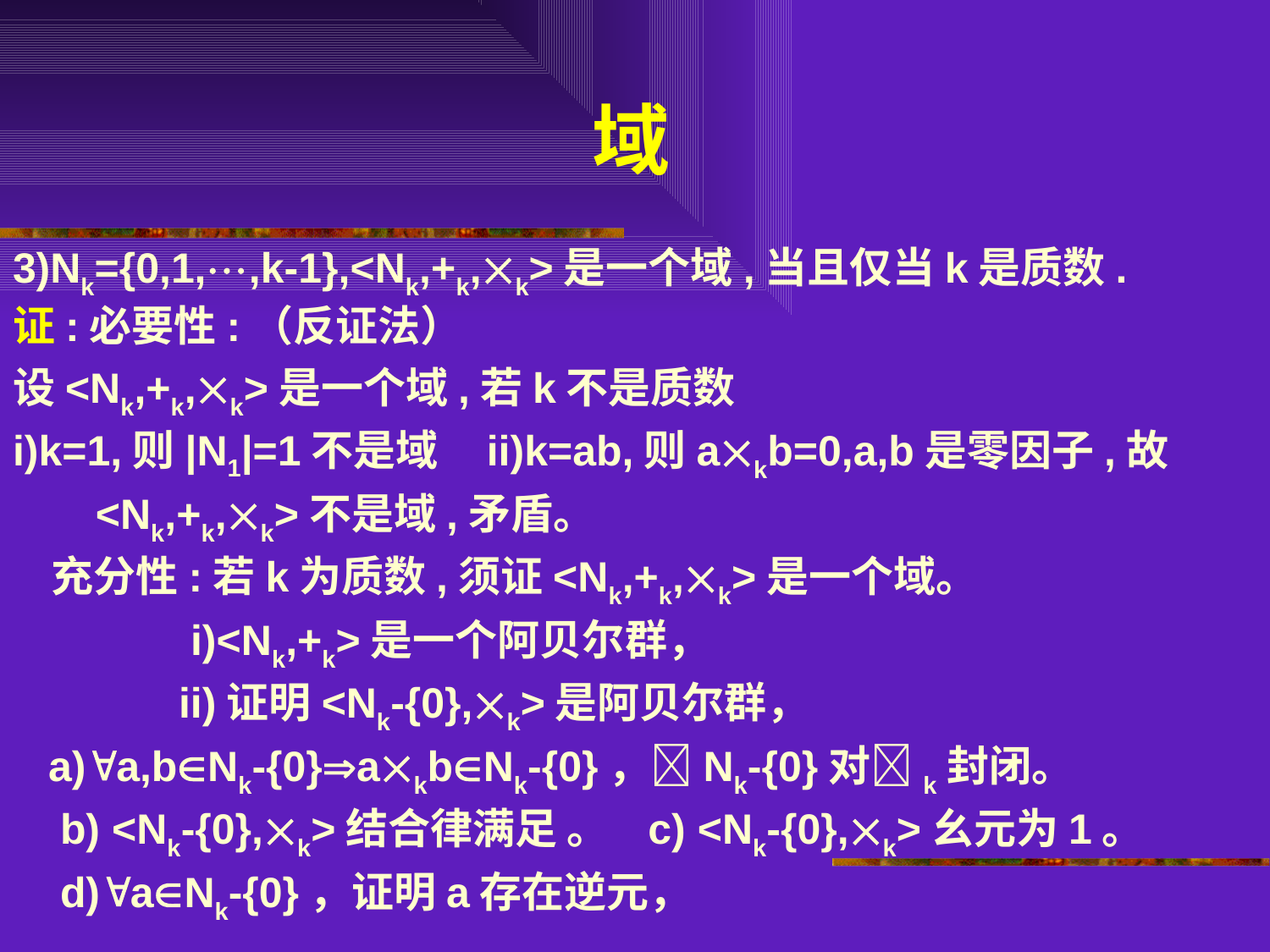

# 域
3)Nk={0,1,…,k-1},<Nk,+k,×k>是一个域,当且仅当k是质数.
证:必要性:（反证法）
设<Nk,+k,×k>是一个域,若k不是质数
i)k=1,则|N1|=1不是域    ii)k=ab,则a×kb=0,a,b是零因子,故
       <Nk,+k,×k>不是域,矛盾。
   充分性:若k为质数,须证<Nk,+k,×k>是一个域。
               i)<Nk,+k>是一个阿贝尔群，
              ii)证明<Nk-{0},×k>是阿贝尔群，
   a)∀a,b∈Nk-{0}⇒a×kb∈Nk-{0}，∴Nk-{0}对×k封闭。
    b) <Nk-{0},×k>结合律满足 。   c) <Nk-{0},×k>幺元为1。
    d)∀a∈Nk-{0}，证明a存在逆元，